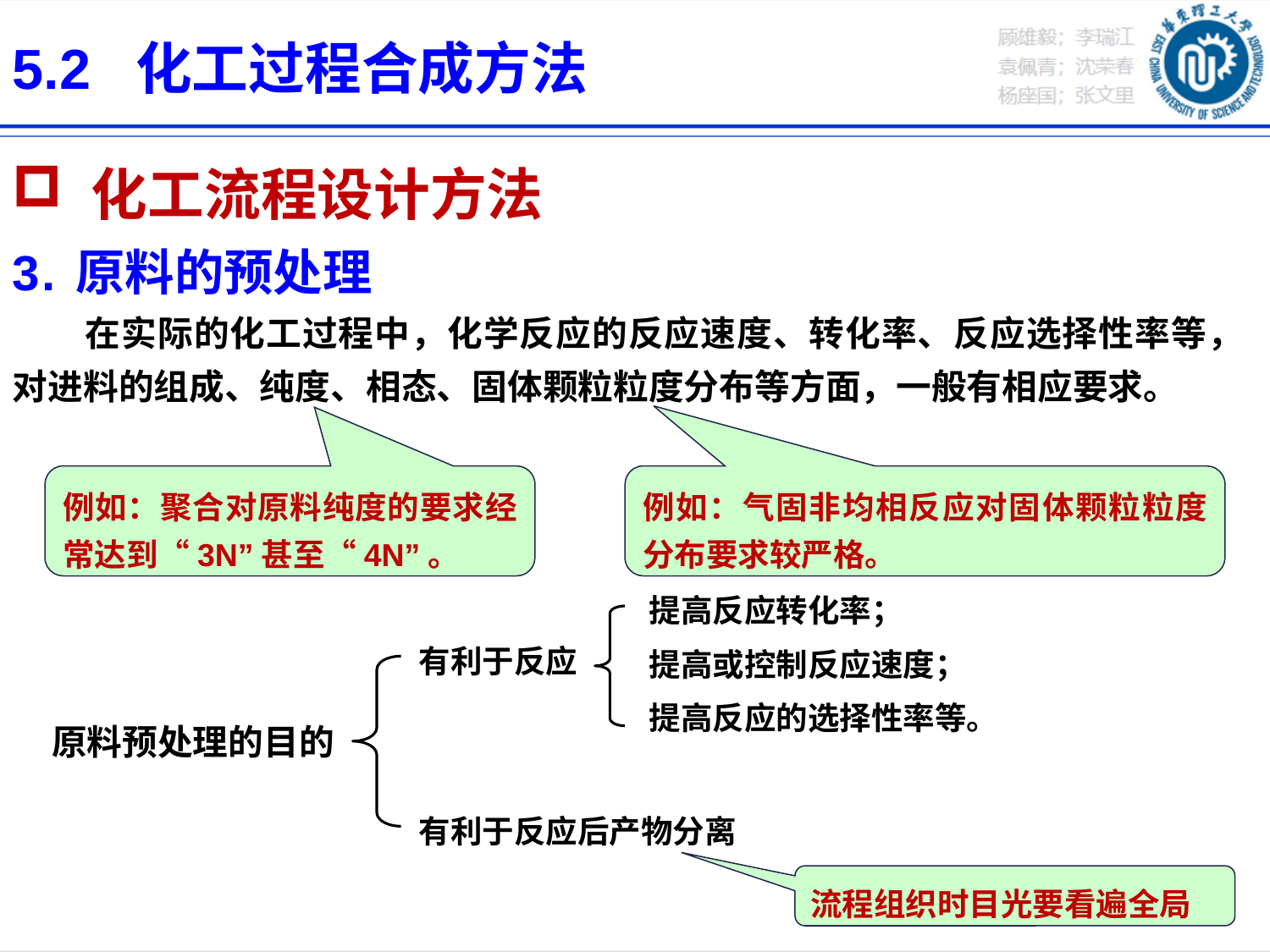

5.2  化工过程合成方法
 化工流程设计方法
原料的预处理
        在实际的化工过程中，化学反应的反应速度、转化率、反应选择性率等，对进料的组成、纯度、相态、固体颗粒粒度分布等方面，一般有相应要求。
例如：聚合对原料纯度的要求经常达到“3N”甚至“4N”。
例如：气固非均相反应对固体颗粒粒度分布要求较严格。

提高反应转化率；
提高或控制反应速度；
提高反应的选择性率等。

有利于反应

原料预处理的目的
有利于反应后产物分离
流程组织时目光要看遍全局